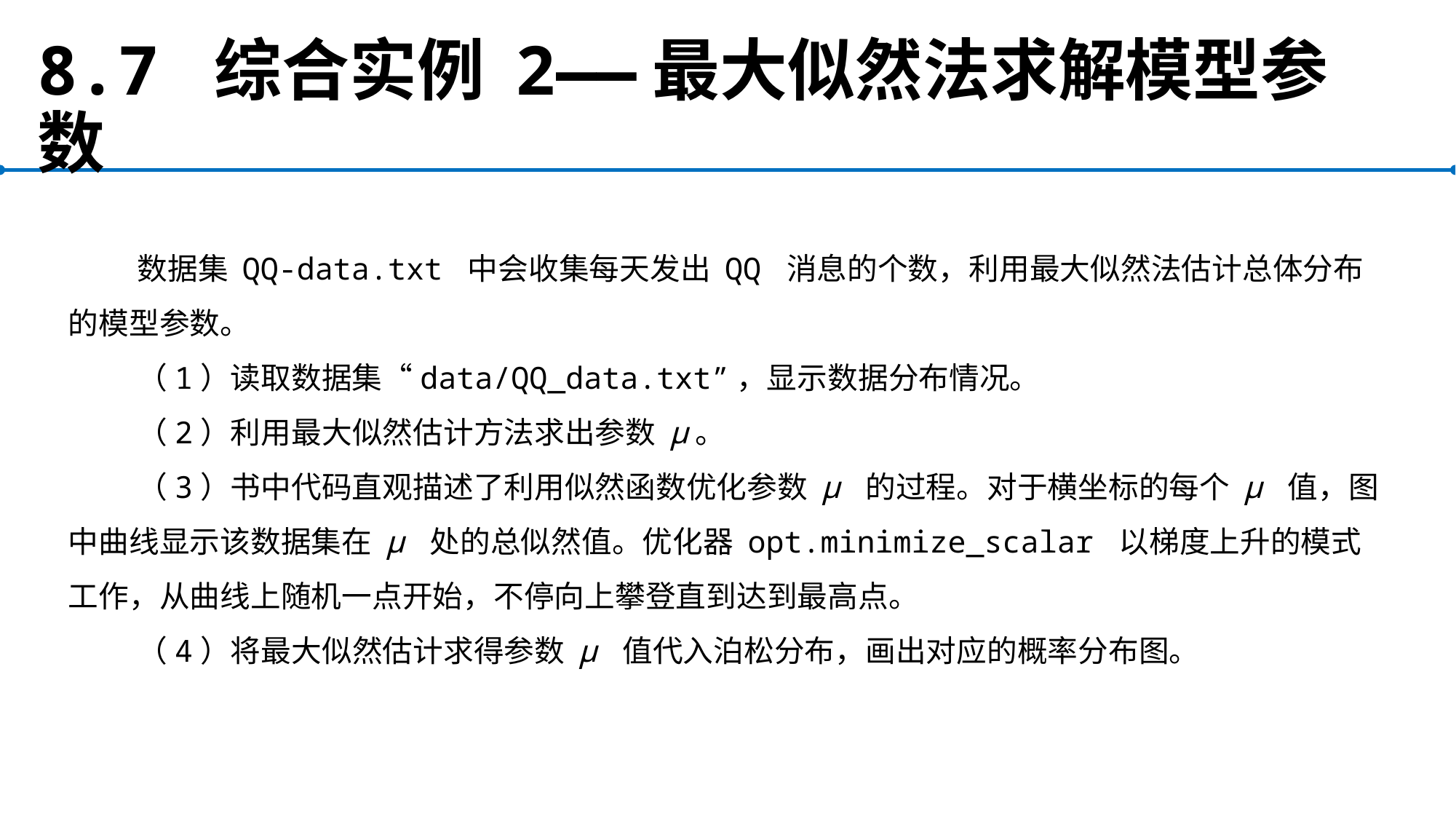

# 8.7 综合实例 2——最大似然法求解模型参数
数据集 QQ-data.txt 中会收集每天发出 QQ 消息的个数，利用最大似然法估计总体分布的模型参数。
（1）读取数据集“data/QQ_data.txt”，显示数据分布情况。
（2）利用最大似然估计方法求出参数 μ。
（3）书中代码直观描述了利用似然函数优化参数 μ 的过程。对于横坐标的每个 μ 值，图中曲线显示该数据集在 μ 处的总似然值。优化器 opt.minimize_scalar 以梯度上升的模式工作，从曲线上随机一点开始，不停向上攀登直到达到最高点。
（4）将最大似然估计求得参数 μ 值代入泊松分布，画出对应的概率分布图。